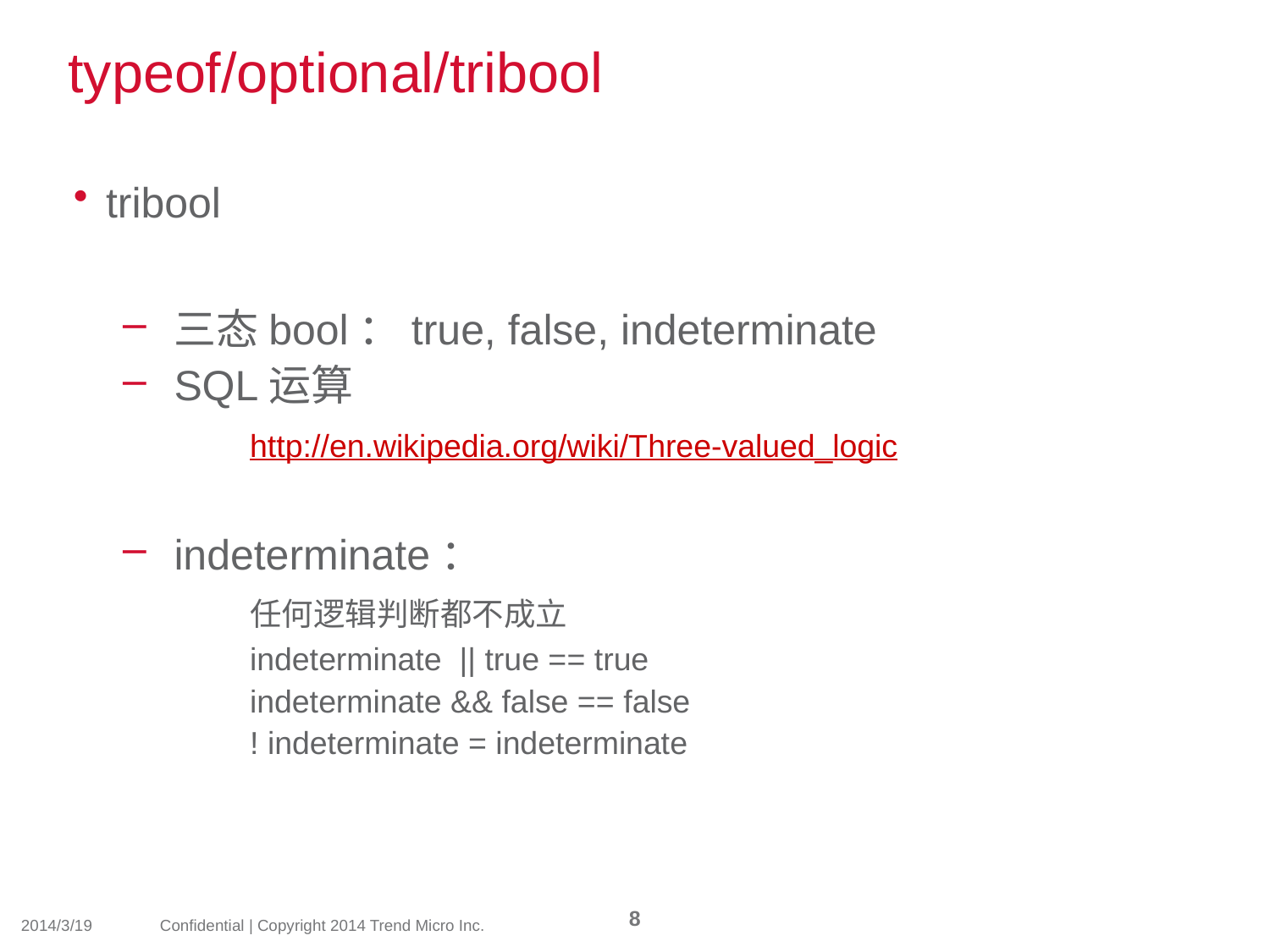

# typeof/optional/tribool
tribool

三态bool：true, false, indeterminate
SQL运算
	http://en.wikipedia.org/wiki/Three-valued_logic

indeterminate：
	任何逻辑判断都不成立
	indeterminate  || true == true
	indeterminate && false == false
	! indeterminate = indeterminate

8
2014/3/19
Confidential | Copyright 2014 Trend Micro Inc.